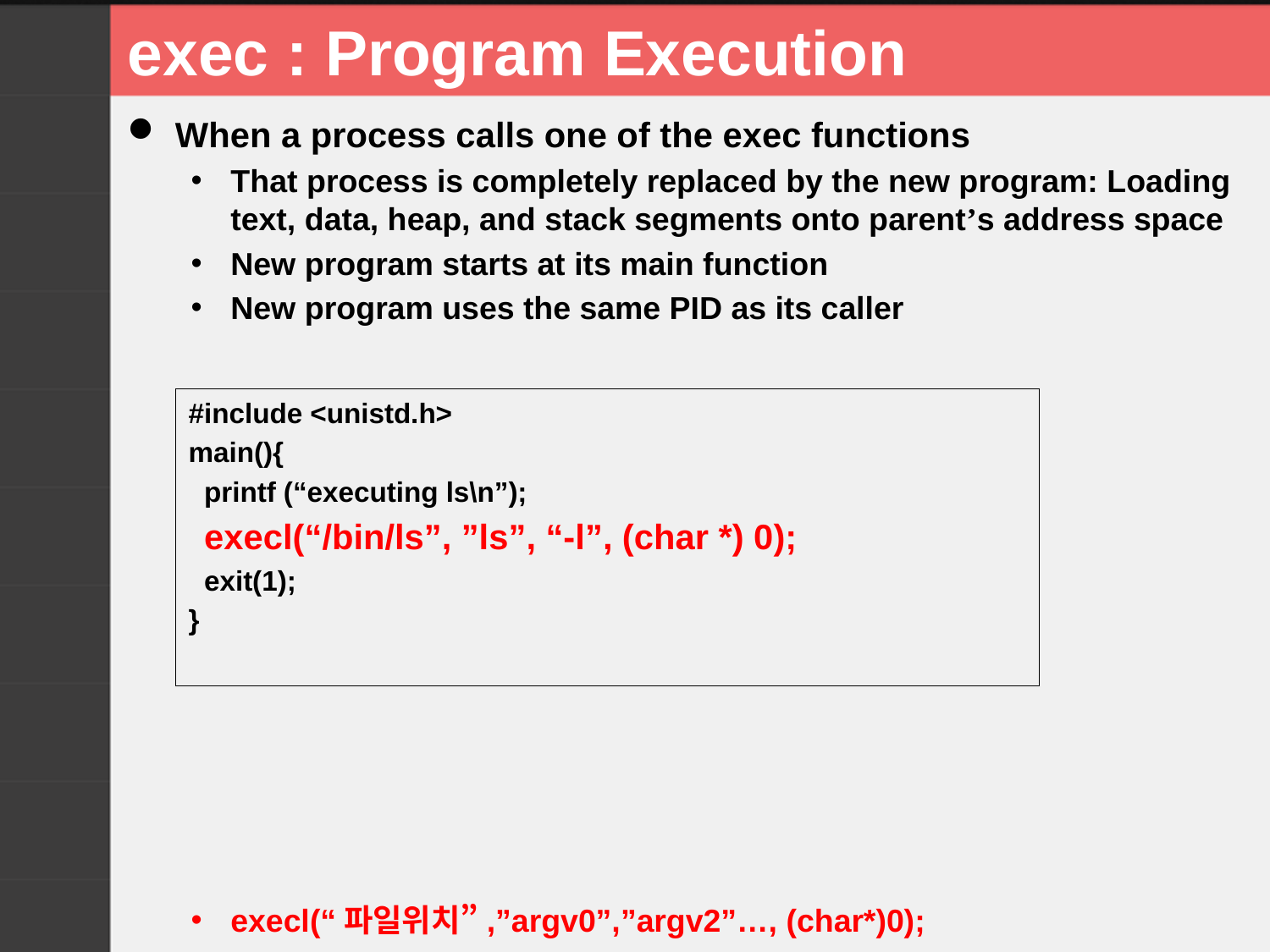

# exec : Program Execution
When a process calls one of the exec functions
That process is completely replaced by the new program: Loading text, data, heap, and stack segments onto parent’s address space
New program starts at its main function
New program uses the same PID as its caller

execl(“파일위치”,”argv0”,”argv2”…, (char*)0);
#include <unistd.h>
main(){
  printf (“executing ls\n”);
  execl(“/bin/ls”, ”ls”, “-l”, (char *) 0);
  exit(1);
}